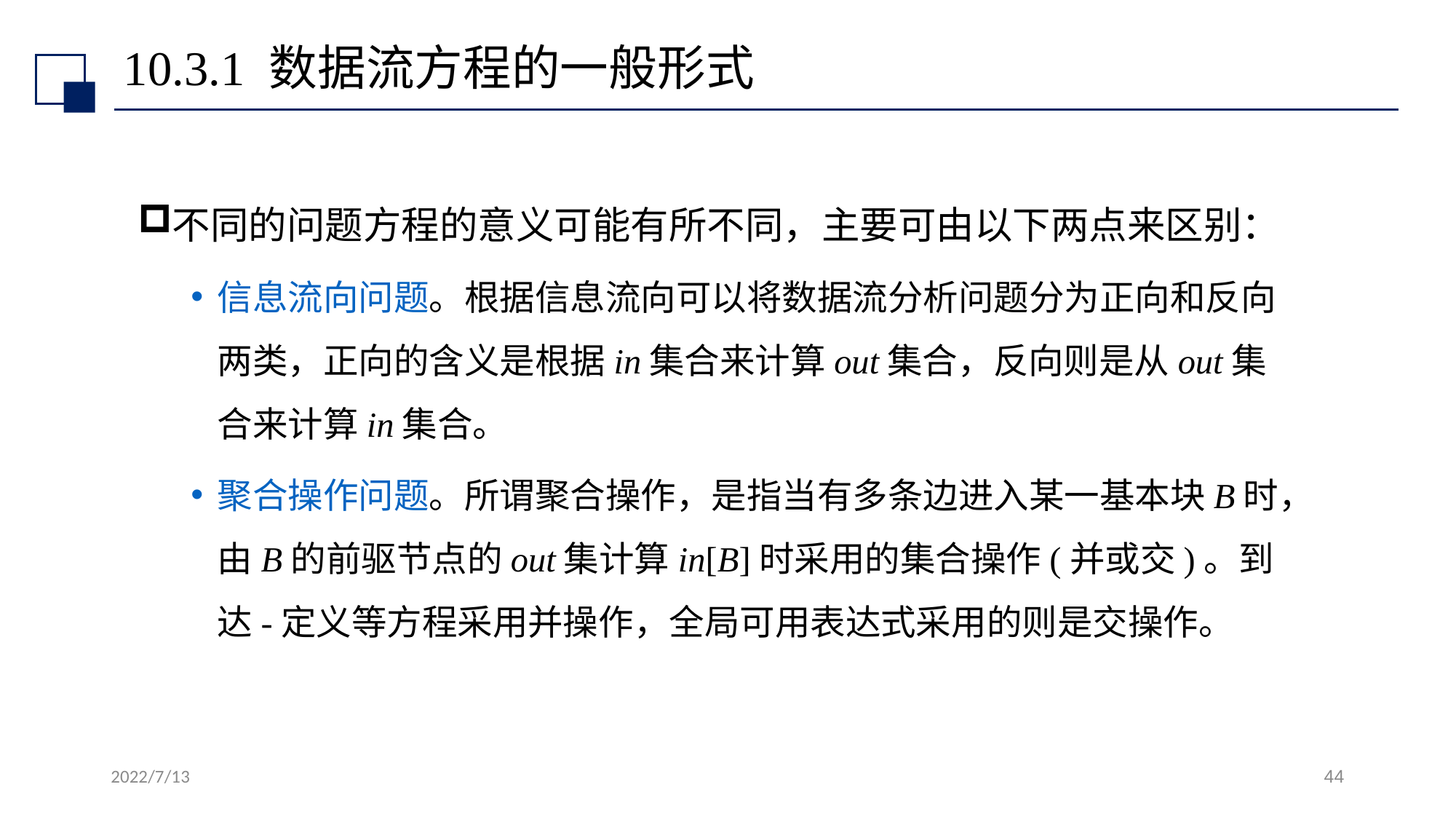

# 10.3.1 数据流方程的一般形式
不同的问题方程的意义可能有所不同，主要可由以下两点来区别：
信息流向问题。根据信息流向可以将数据流分析问题分为正向和反向两类，正向的含义是根据in集合来计算out集合，反向则是从out集合来计算in集合。
聚合操作问题。所谓聚合操作，是指当有多条边进入某一基本块B时，由B的前驱节点的out集计算in[B]时采用的集合操作(并或交)。到达-定义等方程采用并操作，全局可用表达式采用的则是交操作。
2022/7/13
44